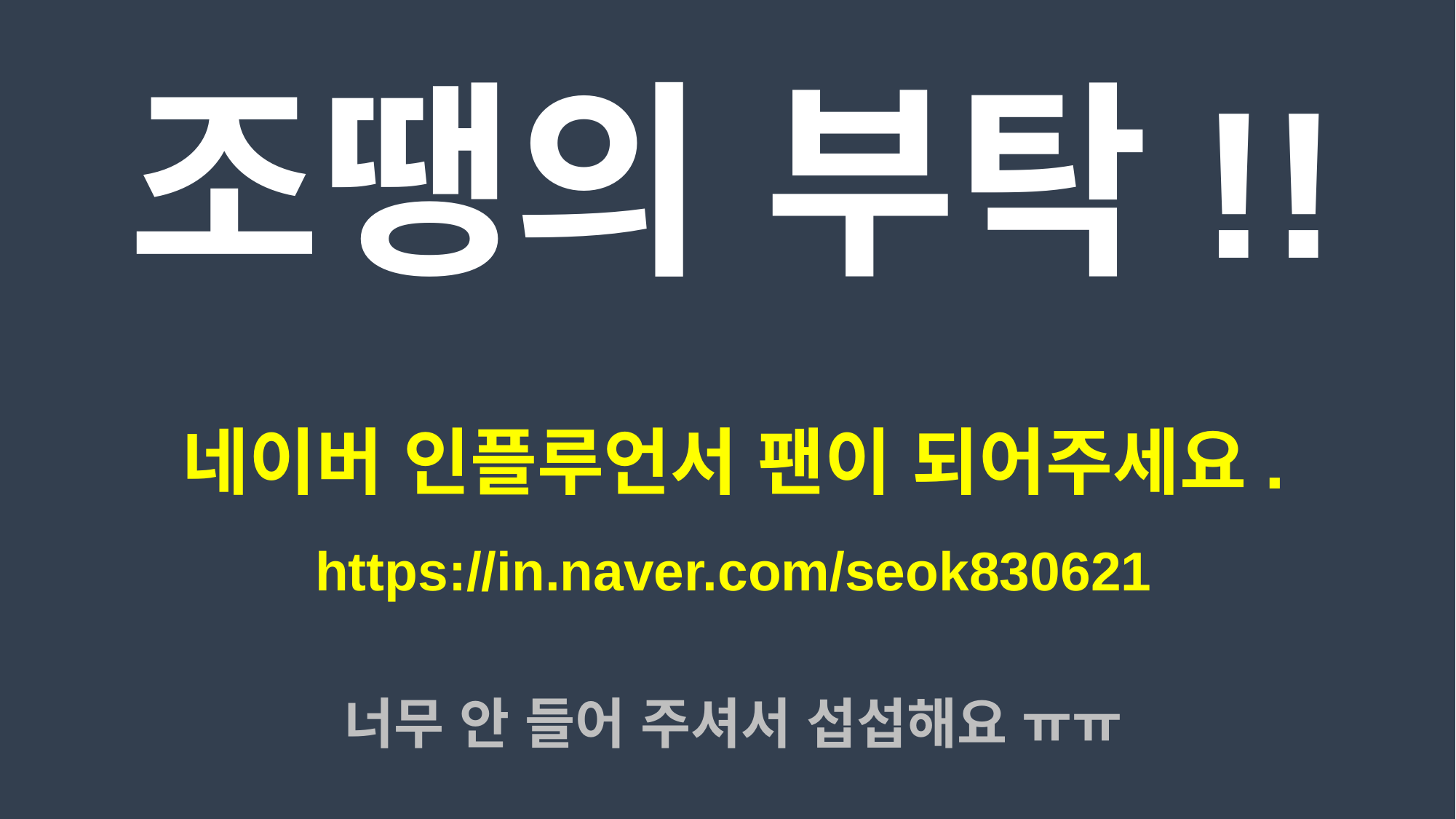

조땡의 부탁!!

네이버 인플루언서 팬이 되어주세요.
https://in.naver.com/seok830621

너무 안 들어 주셔서 섭섭해요 ㅠㅠ